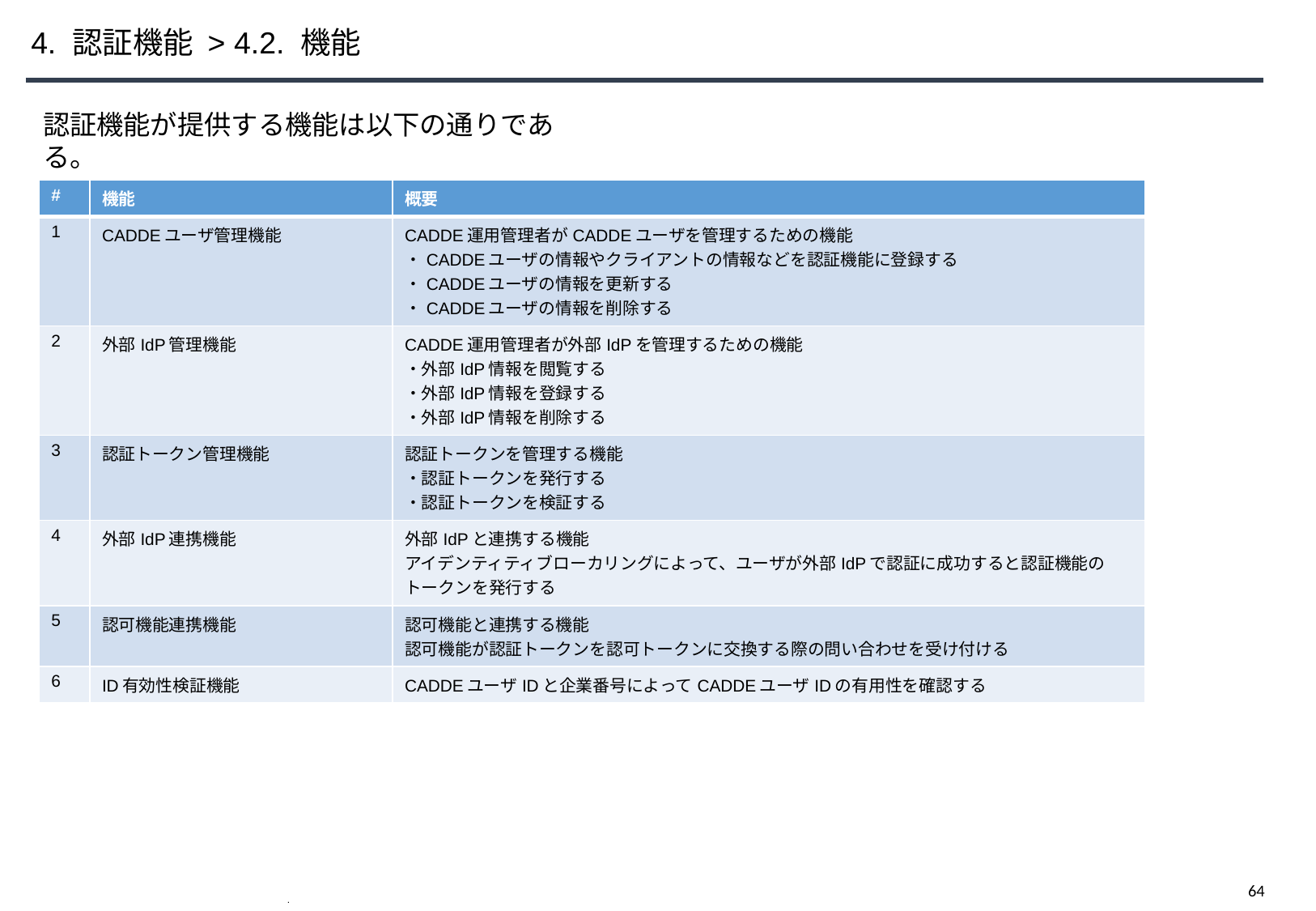

# 4. 認証機能 > 4.2. 機能
認証機能が提供する機能は以下の通りである。
| # | 機能 | 概要 |
| --- | --- | --- |
| 1 | CADDEユーザ管理機能 | CADDE運用管理者がCADDEユーザを管理するための機能 ・CADDEユーザの情報やクライアントの情報などを認証機能に登録する ・CADDEユーザの情報を更新する ・CADDEユーザの情報を削除する |
| 2 | 外部IdP管理機能 | CADDE運用管理者が外部IdPを管理するための機能 ・外部IdP情報を閲覧する ・外部IdP情報を登録する ・外部IdP情報を削除する |
| 3 | 認証トークン管理機能 | 認証トークンを管理する機能 ・認証トークンを発行する ・認証トークンを検証する |
| 4 | 外部IdP連携機能 | 外部IdPと連携する機能 アイデンティティブローカリングによって、ユーザが外部IdPで認証に成功すると認証機能のトークンを発行する |
| 5 | 認可機能連携機能 | 認可機能と連携する機能 認可機能が認証トークンを認可トークンに交換する際の問い合わせを受け付ける |
| 6 | ID有効性検証機能 | CADDEユーザIDと企業番号によってCADDEユーザIDの有用性を確認する |